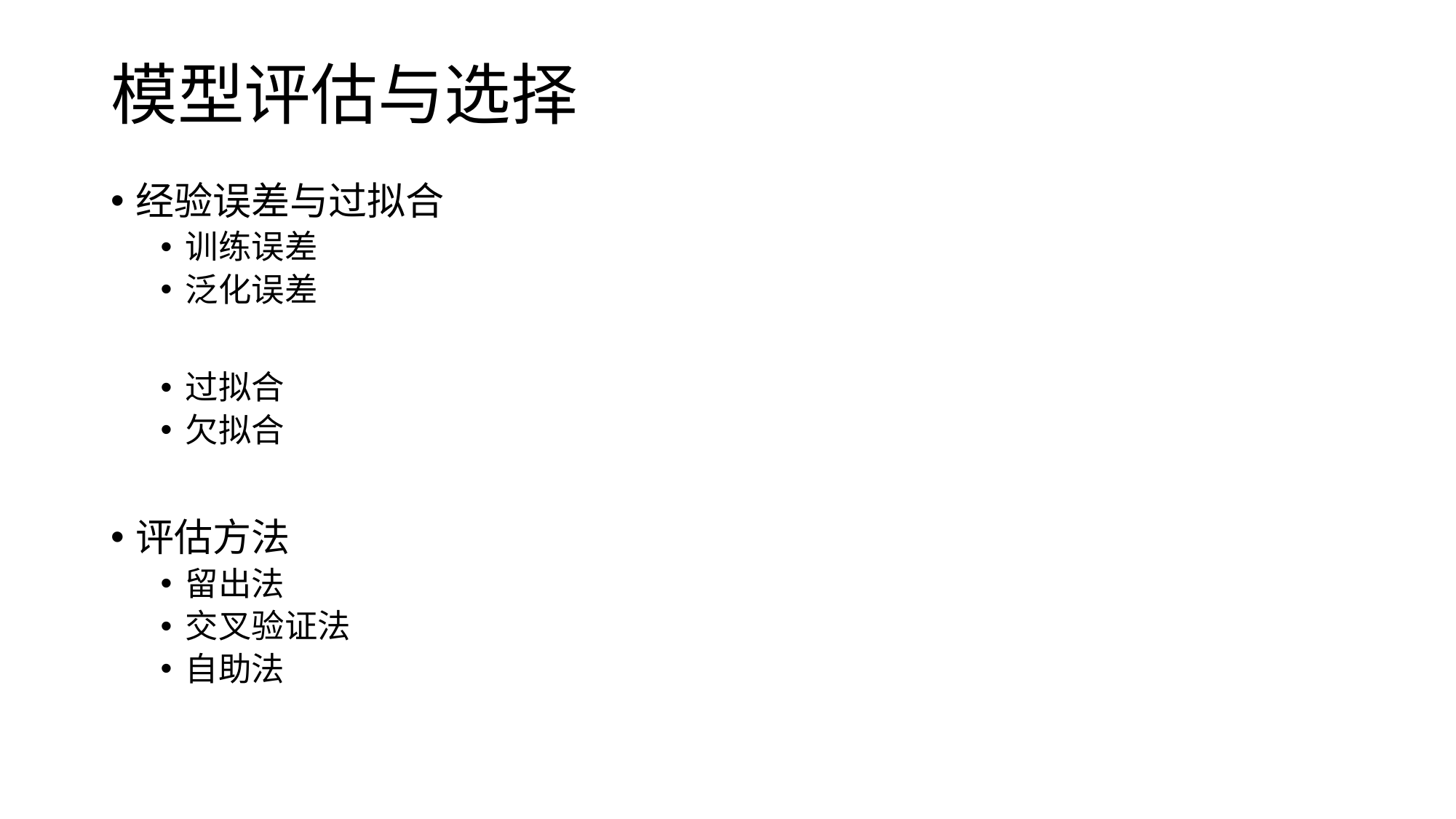

# 模型评估与选择
经验误差与过拟合
训练误差
泛化误差

过拟合
欠拟合

评估方法
留出法
交叉验证法
自助法